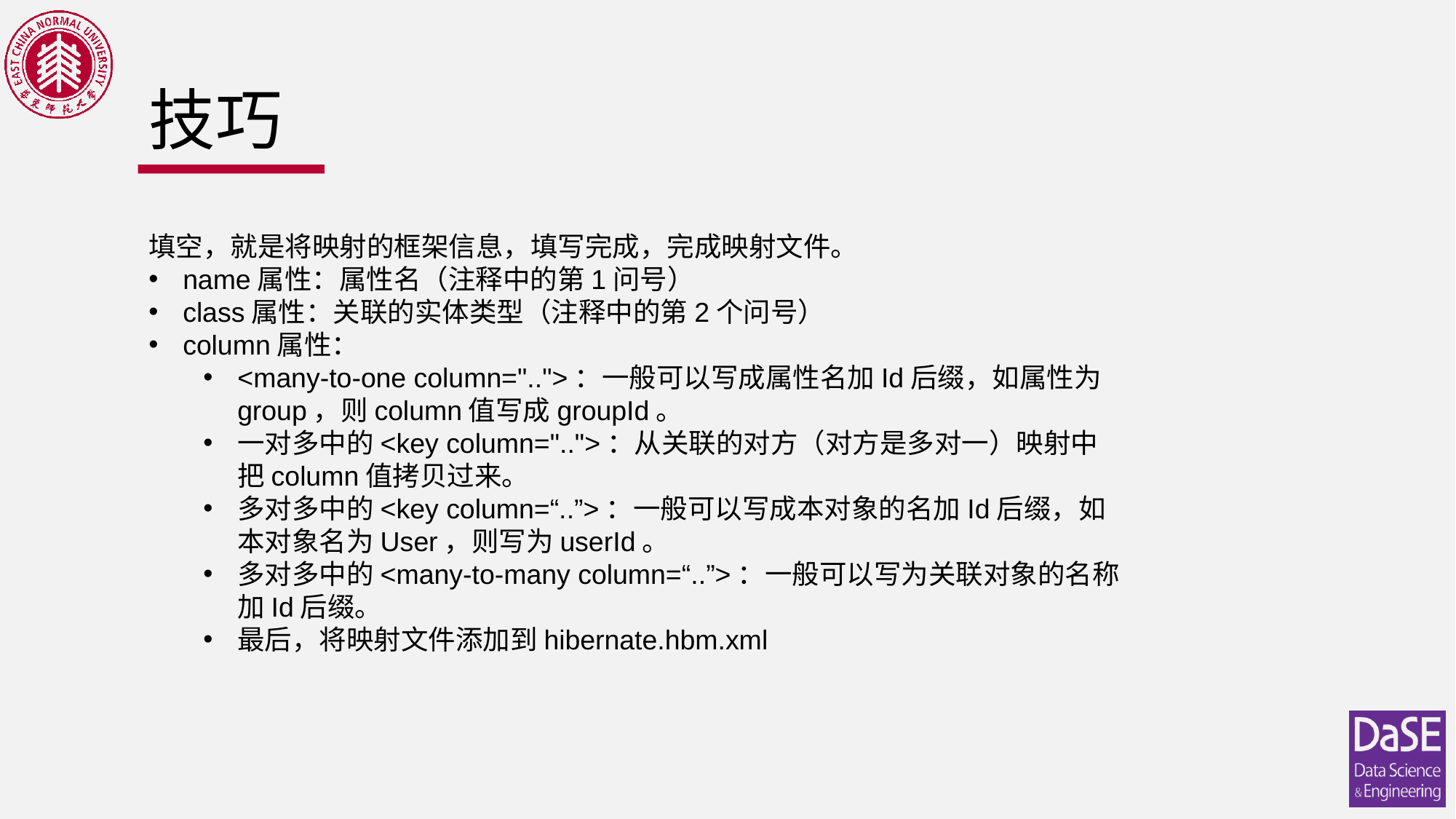

# 技巧
填空，就是将映射的框架信息，填写完成，完成映射文件。
name属性：属性名（注释中的第1问号）
class属性：关联的实体类型（注释中的第2个问号）
column属性：
<many-to-one column="..">：一般可以写成属性名加Id后缀，如属性为group，则column值写成groupId。
一对多中的<key column="..">：从关联的对方（对方是多对一）映射中把column值拷贝过来。
多对多中的<key column=“..”>：一般可以写成本对象的名加Id后缀，如本对象名为User，则写为userId。
多对多中的<many-to-many column=“..”>：一般可以写为关联对象的名称加Id后缀。
最后，将映射文件添加到hibernate.hbm.xml